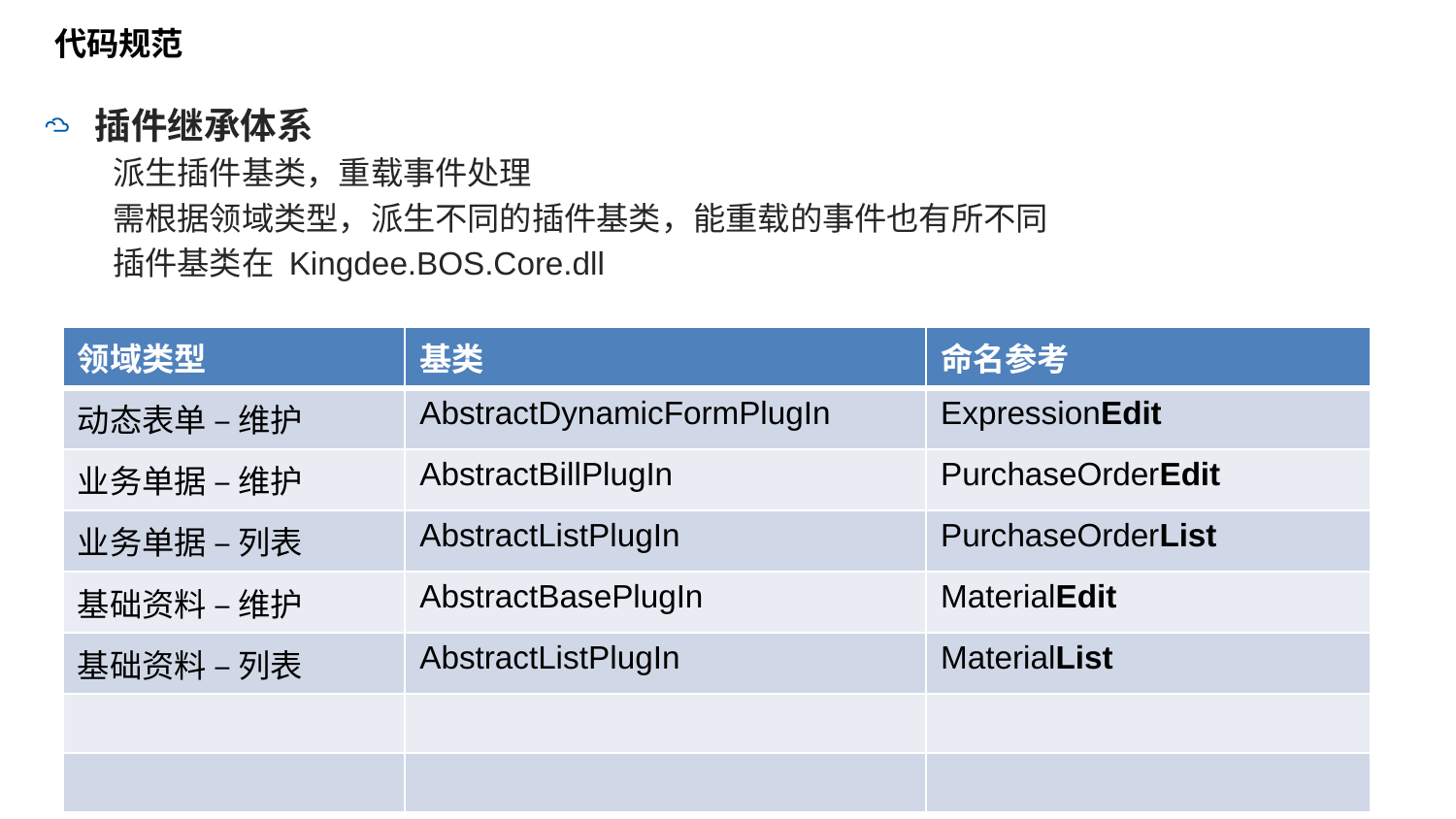

# 代码规范
插件继承体系
派生插件基类，重载事件处理
需根据领域类型，派生不同的插件基类，能重载的事件也有所不同
插件基类在 Kingdee.BOS.Core.dll
| 领域类型 | 基类 | 命名参考 |
| --- | --- | --- |
| 动态表单 – 维护 | AbstractDynamicFormPlugIn | ExpressionEdit |
| 业务单据 – 维护 | AbstractBillPlugIn | PurchaseOrderEdit |
| 业务单据 – 列表 | AbstractListPlugIn | PurchaseOrderList |
| 基础资料 – 维护 | AbstractBasePlugIn | MaterialEdit |
| 基础资料 – 列表 | AbstractListPlugIn | MaterialList |
|  |  |  |
|  |  |  |